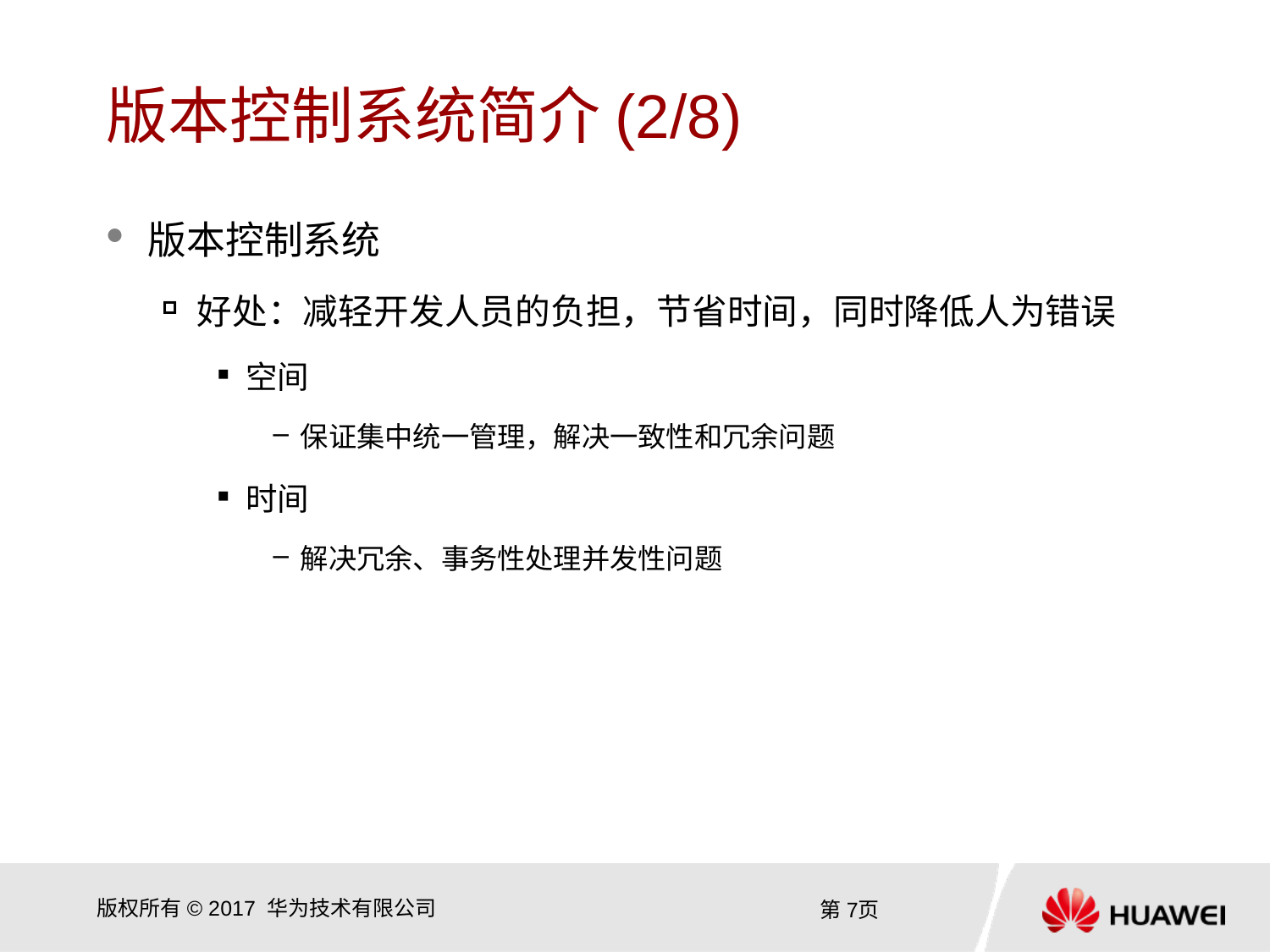

# 版本控制系统简介(2/8)
版本控制系统
好处：减轻开发人员的负担，节省时间，同时降低人为错误
空间
保证集中统一管理，解决一致性和冗余问题
时间
解决冗余、事务性处理并发性问题